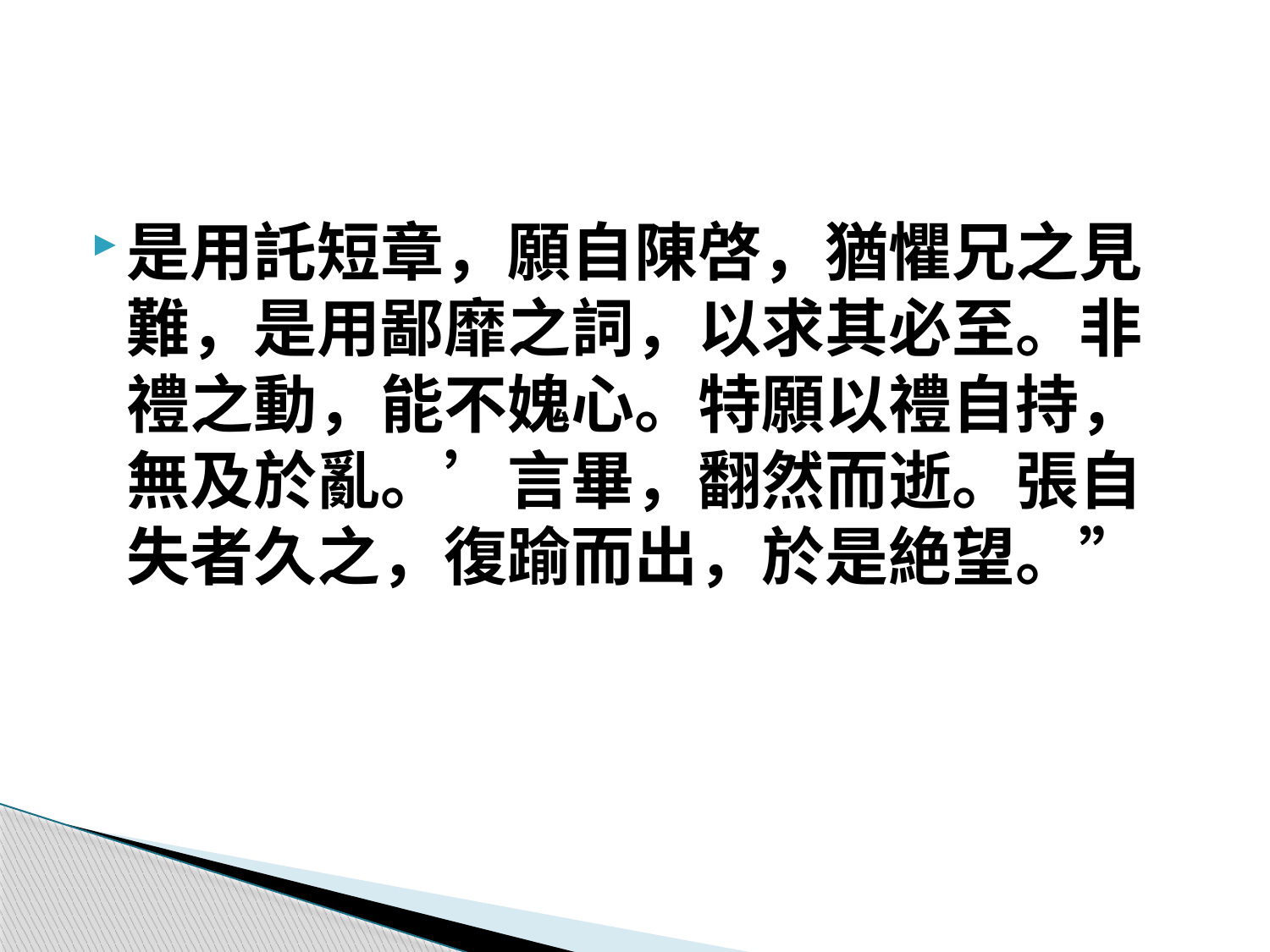

#
是用託短章，願自陳啓，猶懼兄之見難，是用鄙靡之詞，以求其必至。非禮之動，能不媿心。特願以禮自持，無及於亂。’言畢，翻然而逝。張自失者久之，復踰而出，於是絶望。”